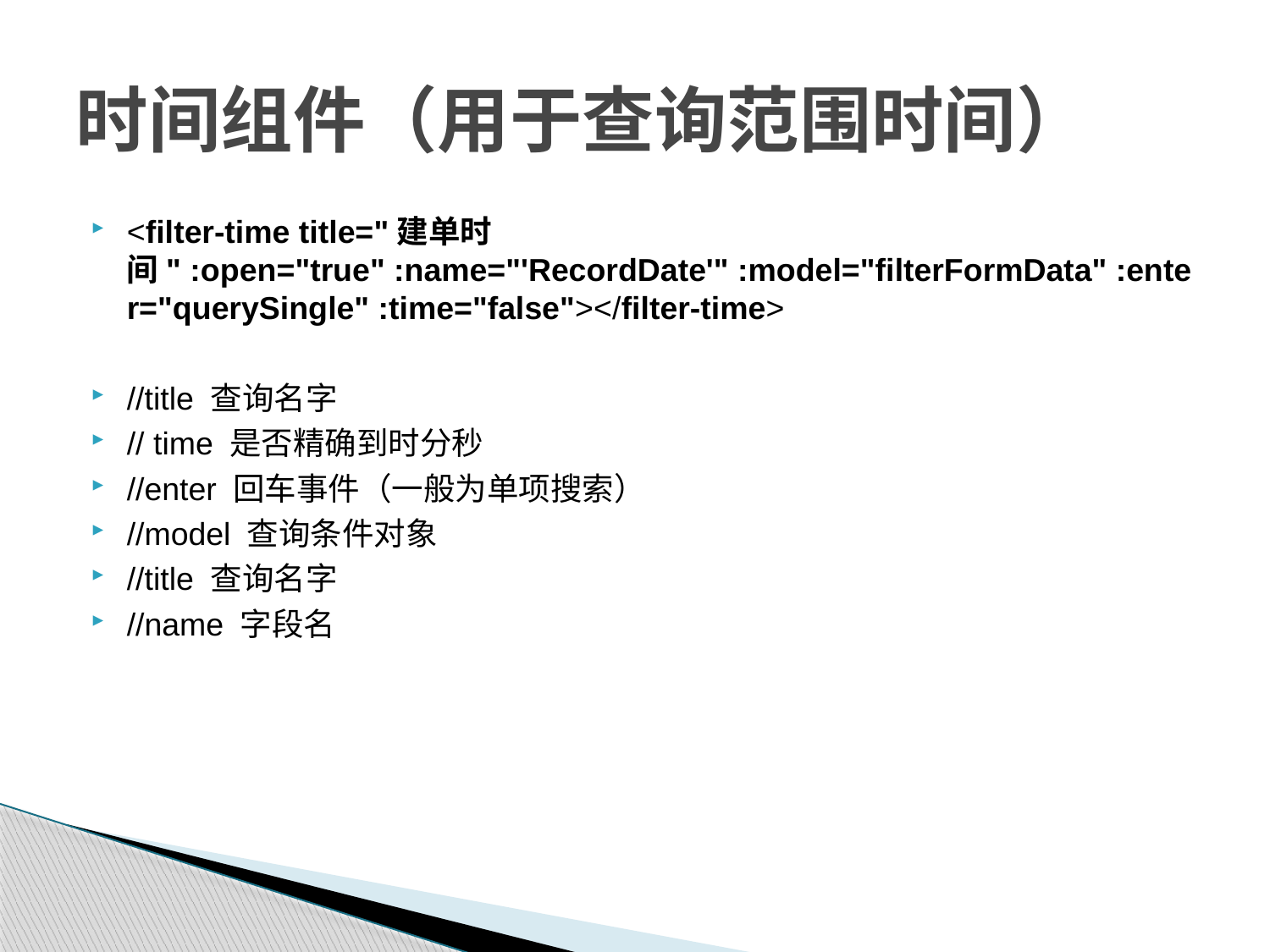

# 时间组件（用于查询范围时间）
<filter-time title="建单时间" :open="true" :name="'RecordDate'" :model="filterFormData" :enter="querySingle" :time="false"></filter-time>

//title 查询名字
// time 是否精确到时分秒
//enter 回车事件（一般为单项搜索）
//model 查询条件对象
//title 查询名字
//name 字段名